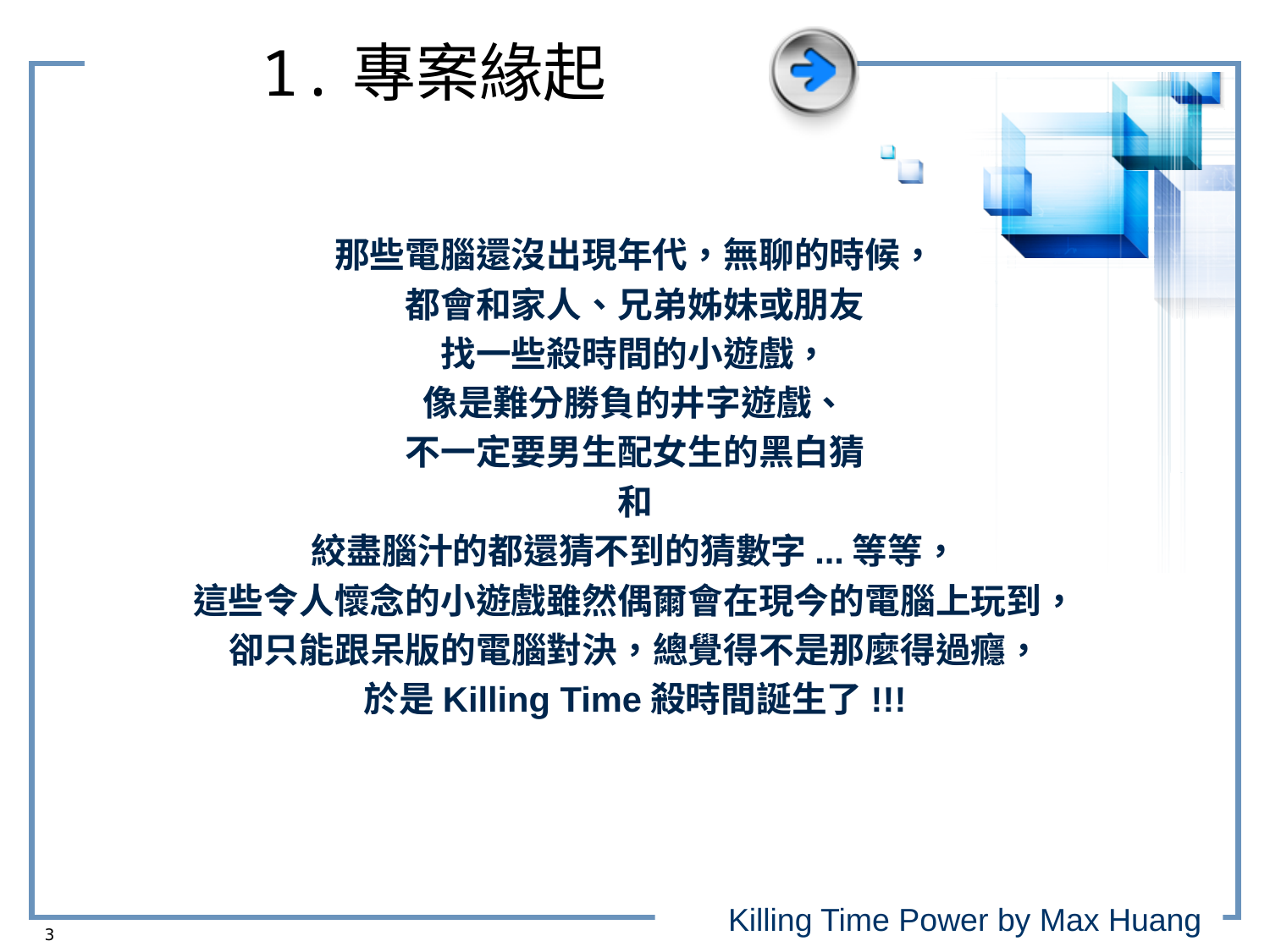

# 1.專案緣起
那些電腦還沒出現年代，無聊的時候，
都會和家人、兄弟姊妹或朋友
找一些殺時間的小遊戲，
像是難分勝負的井字遊戲、
不一定要男生配女生的黑白猜
和
絞盡腦汁的都還猜不到的猜數字...等等，
這些令人懷念的小遊戲雖然偶爾會在現今的電腦上玩到，
卻只能跟呆版的電腦對決，總覺得不是那麼得過癮，
於是Killing Time殺時間誕生了!!!
3